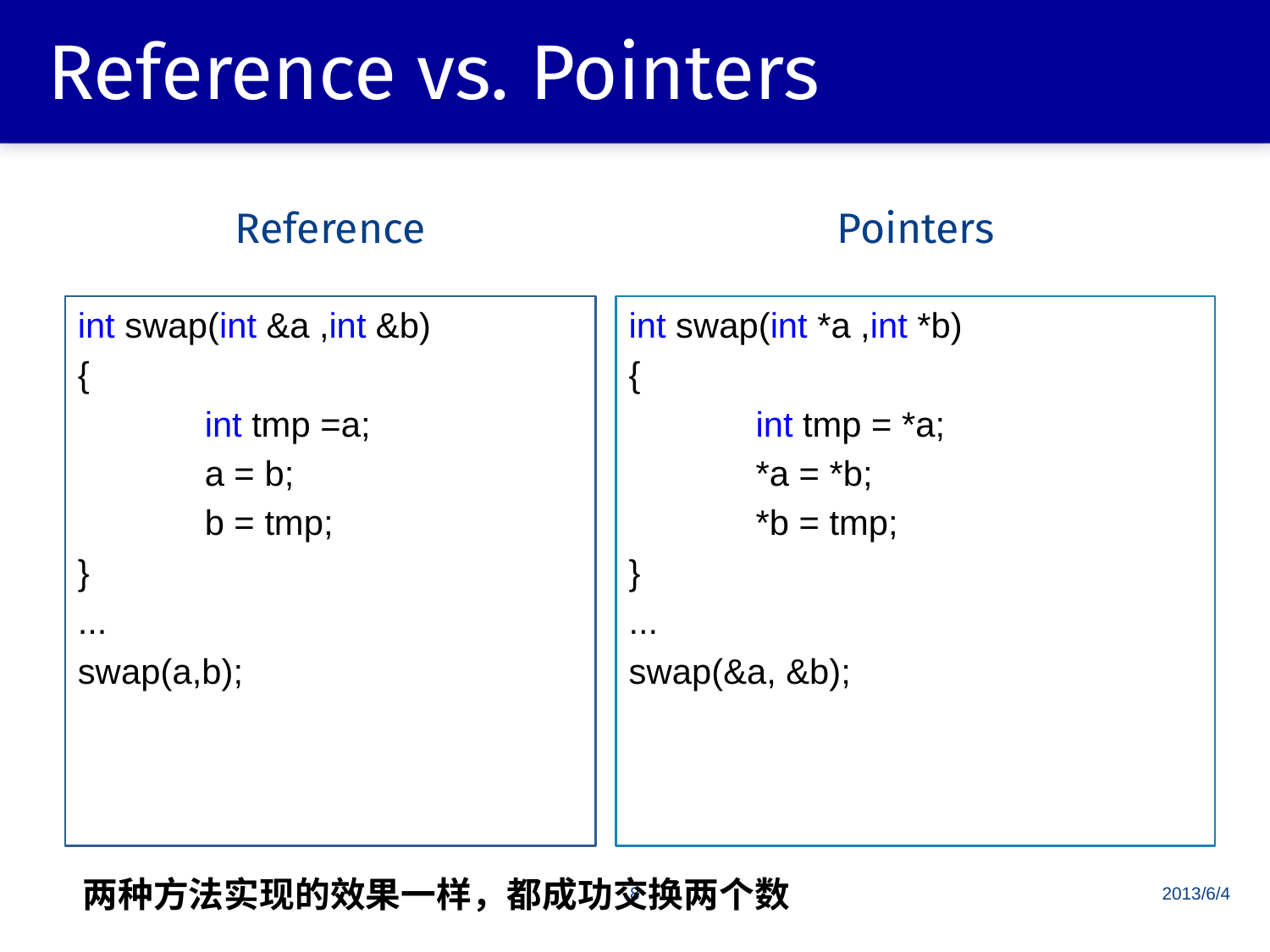

# Reference vs. Pointers
Reference
Pointers
int swap(int &a ,int &b)
{
	int tmp =a;
	a = b;
	b = tmp;
}
...
swap(a,b);
int swap(int *a ,int *b)
{
	int tmp = *a;
	*a = *b;
	*b = tmp;
}
...
swap(&a, &b);
两种方法实现的效果一样，都成功交换两个数
8
2013/6/4